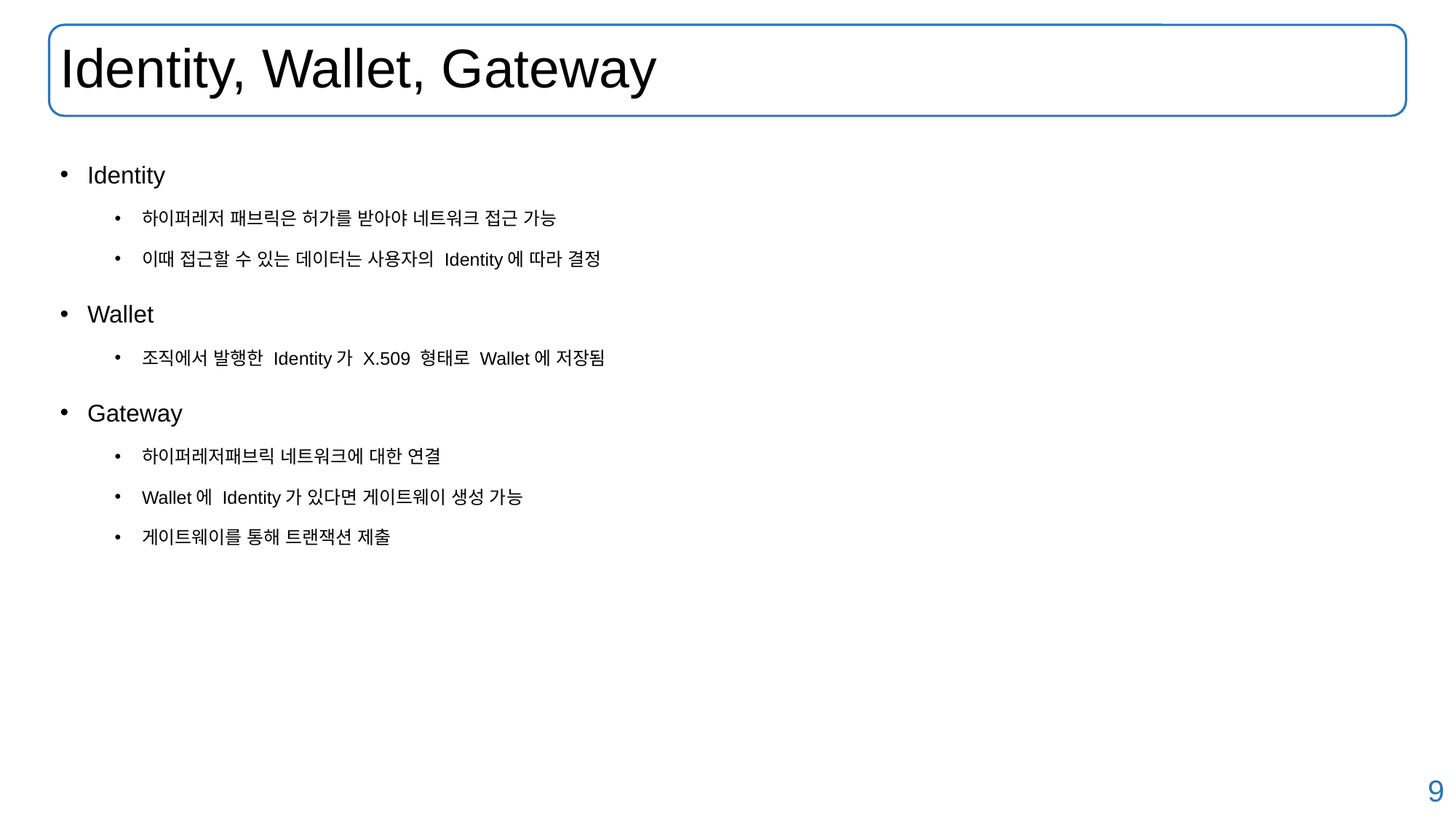

# Identity, Wallet, Gateway
Identity
하이퍼레저 패브릭은 허가를 받아야 네트워크 접근 가능
이때 접근할 수 있는 데이터는 사용자의 Identity에 따라 결정
Wallet
조직에서 발행한 Identity가 X.509 형태로 Wallet에 저장됨
Gateway
하이퍼레저패브릭 네트워크에 대한 연결
Wallet에 Identity가 있다면 게이트웨이 생성 가능
게이트웨이를 통해 트랜잭션 제출